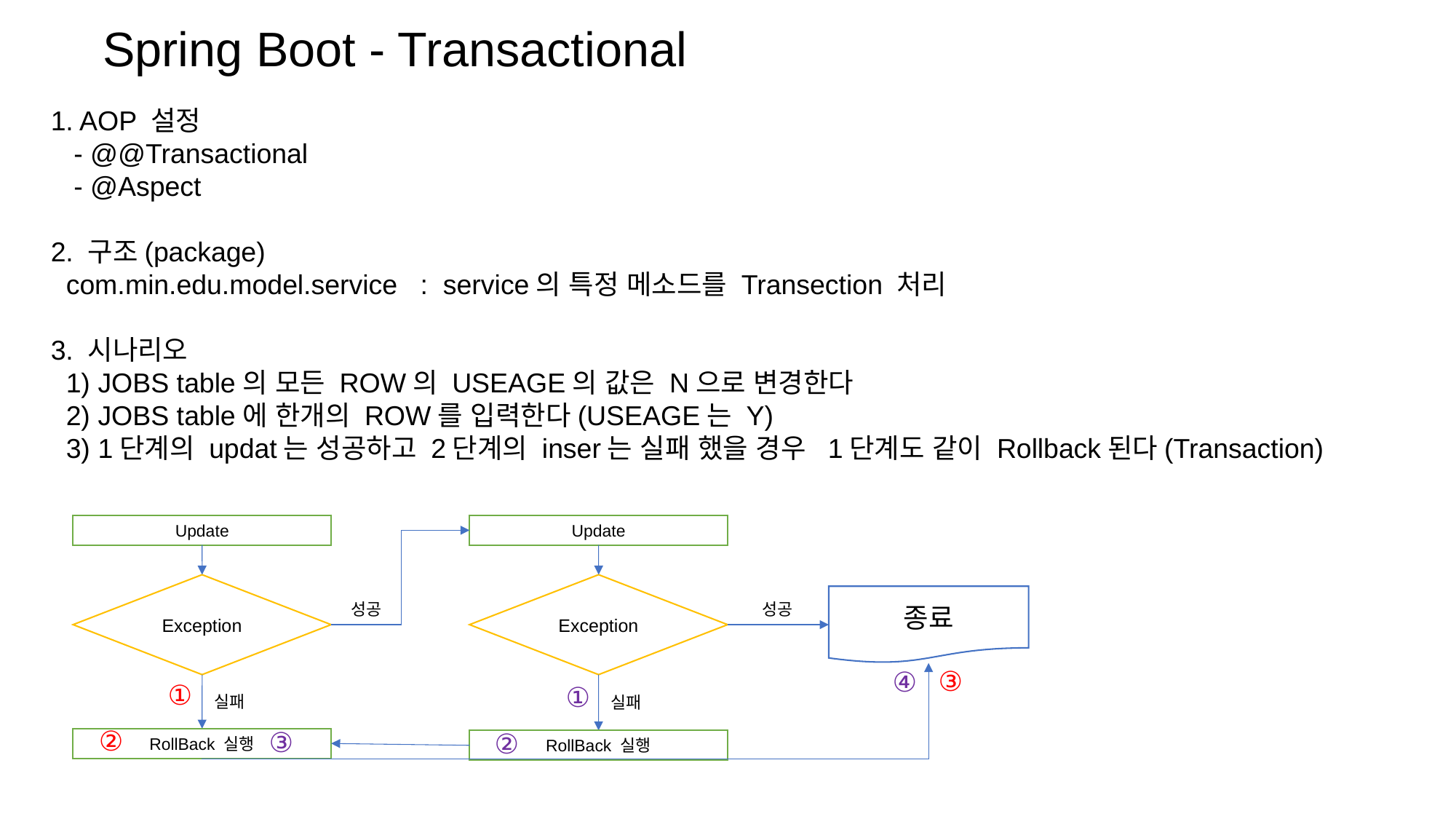

Spring Boot - Transactional
1. AOP 설정
   - @@Transactional
   - @Aspect

2. 구조(package)
  com.min.edu.model.service   :  service의 특정 메소드를 Transection 처리

3. 시나리오
  1) JOBS table의 모든 ROW의 USEAGE의 값은 N으로 변경한다
  2) JOBS table에 한개의 ROW를 입력한다(USEAGE는 Y)
  3) 1단계의 updat는 성공하고 2단계의 inser는 실패 했을 경우  1단계도 같이 Rollback된다(Transaction)
Update
Update
Exception
Exception
종료
성공
성공
③
④
①
①
실패
실패
②
③
②
RollBack 실행
RollBack 실행